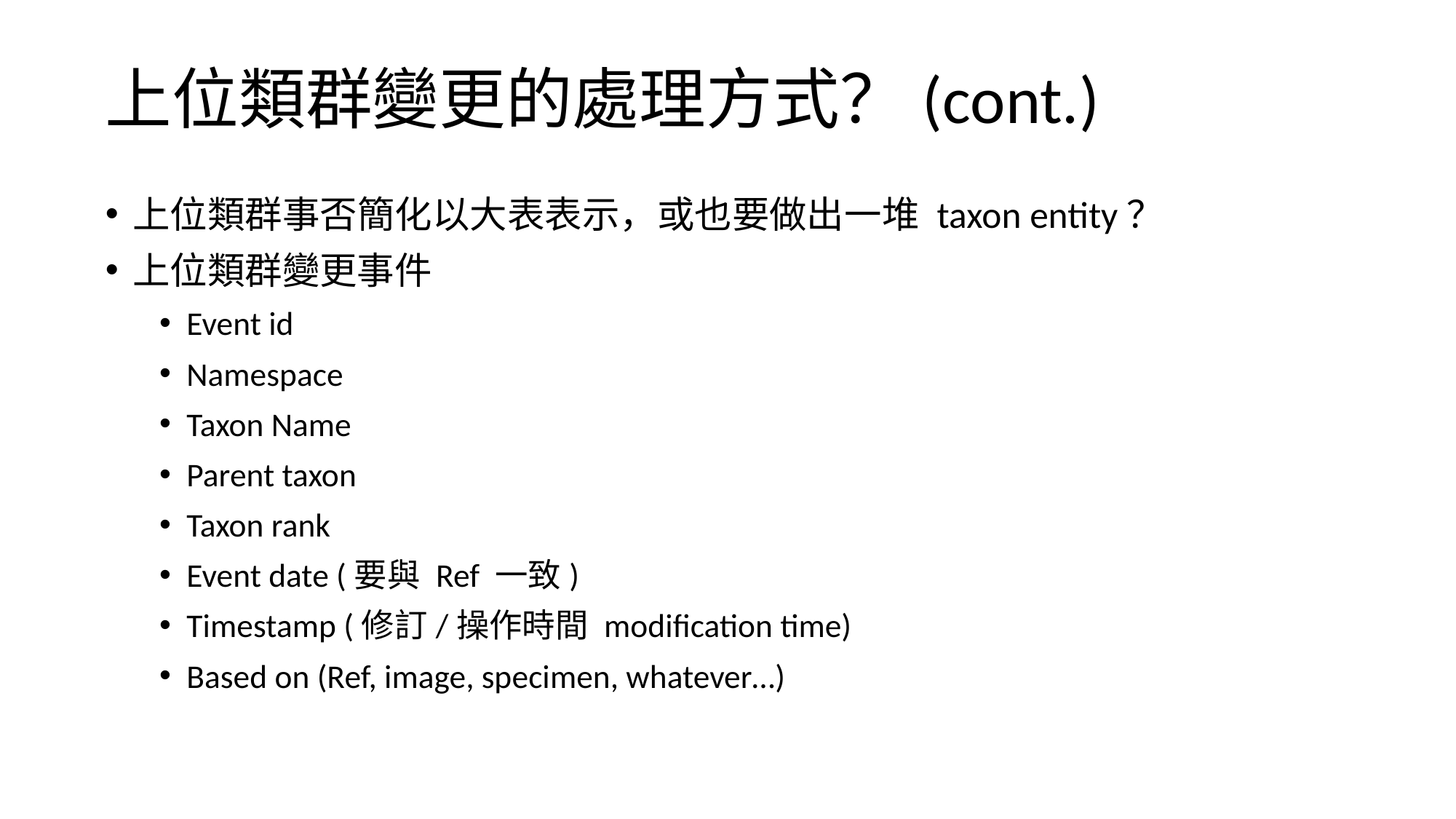

# 上位類群變更的處理方式？(cont.)
上位類群事否簡化以大表表示，或也要做出一堆 taxon entity？
上位類群變更事件
Event id
Namespace
Taxon Name
Parent taxon
Taxon rank
Event date (要與 Ref 一致)
Timestamp (修訂/操作時間 modification time)
Based on (Ref, image, specimen, whatever…)
26